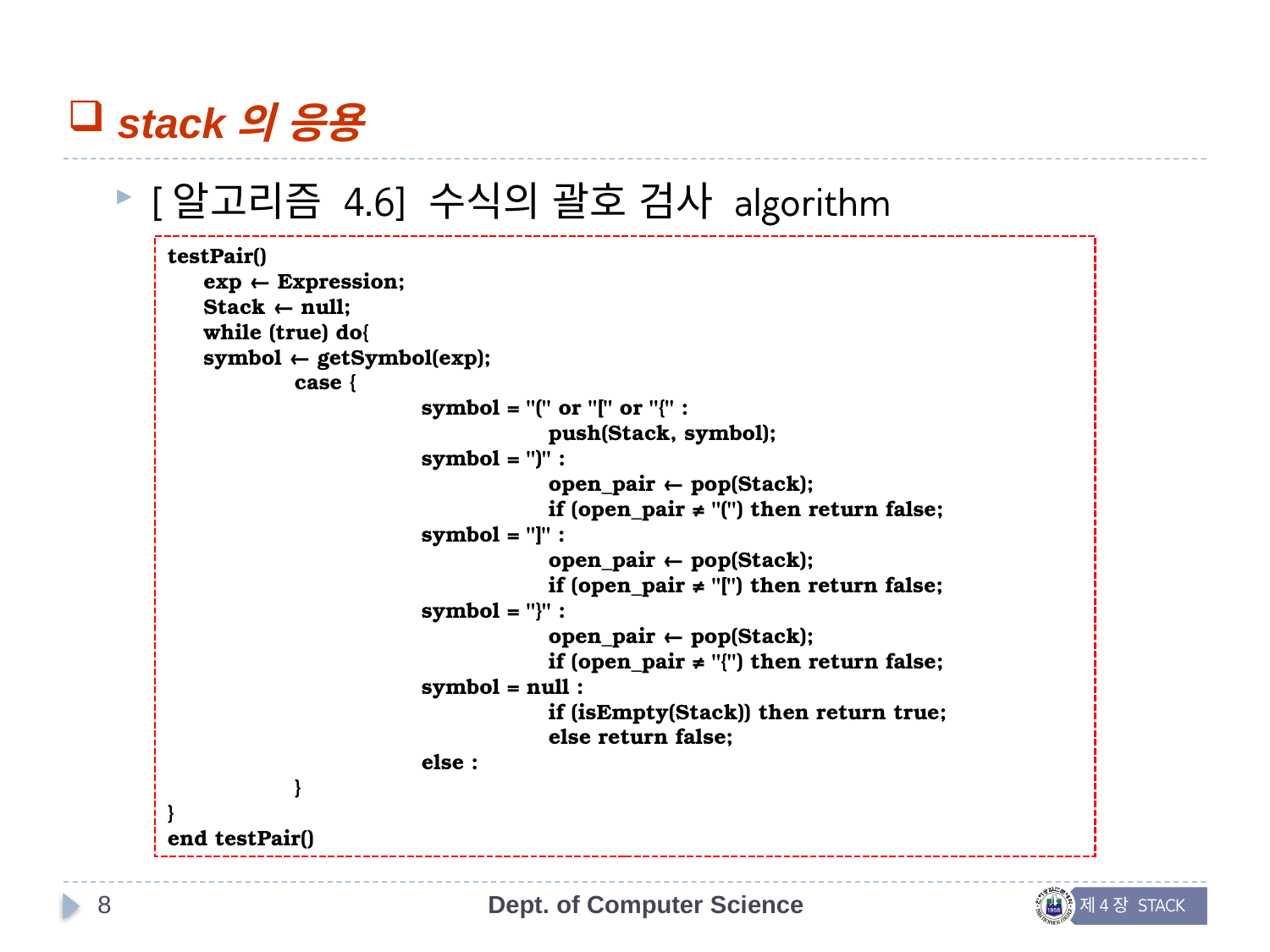

stack의 응용
[알고리즘 4.6] 수식의 괄호 검사 algorithm
testPair()
     exp ← Expression;
     Stack ← null;
     while (true) do{
     symbol ← getSymbol(exp);
	case {
		symbol = "(" or "[" or "{" :
			push(Stack, symbol);
		symbol = ")" :
			open_pair ← pop(Stack);
			if (open_pair ≠ "(") then return false;
		symbol = "]" :
			open_pair ← pop(Stack);
			if (open_pair ≠ "[") then return false;
		symbol = "}" :
			open_pair ← pop(Stack);
			if (open_pair ≠ "{") then return false;
		symbol = null :
			if (isEmpty(Stack)) then return true;
			else return false;
		else :
	}
}
end testPair()
8
Dept. of Computer Science